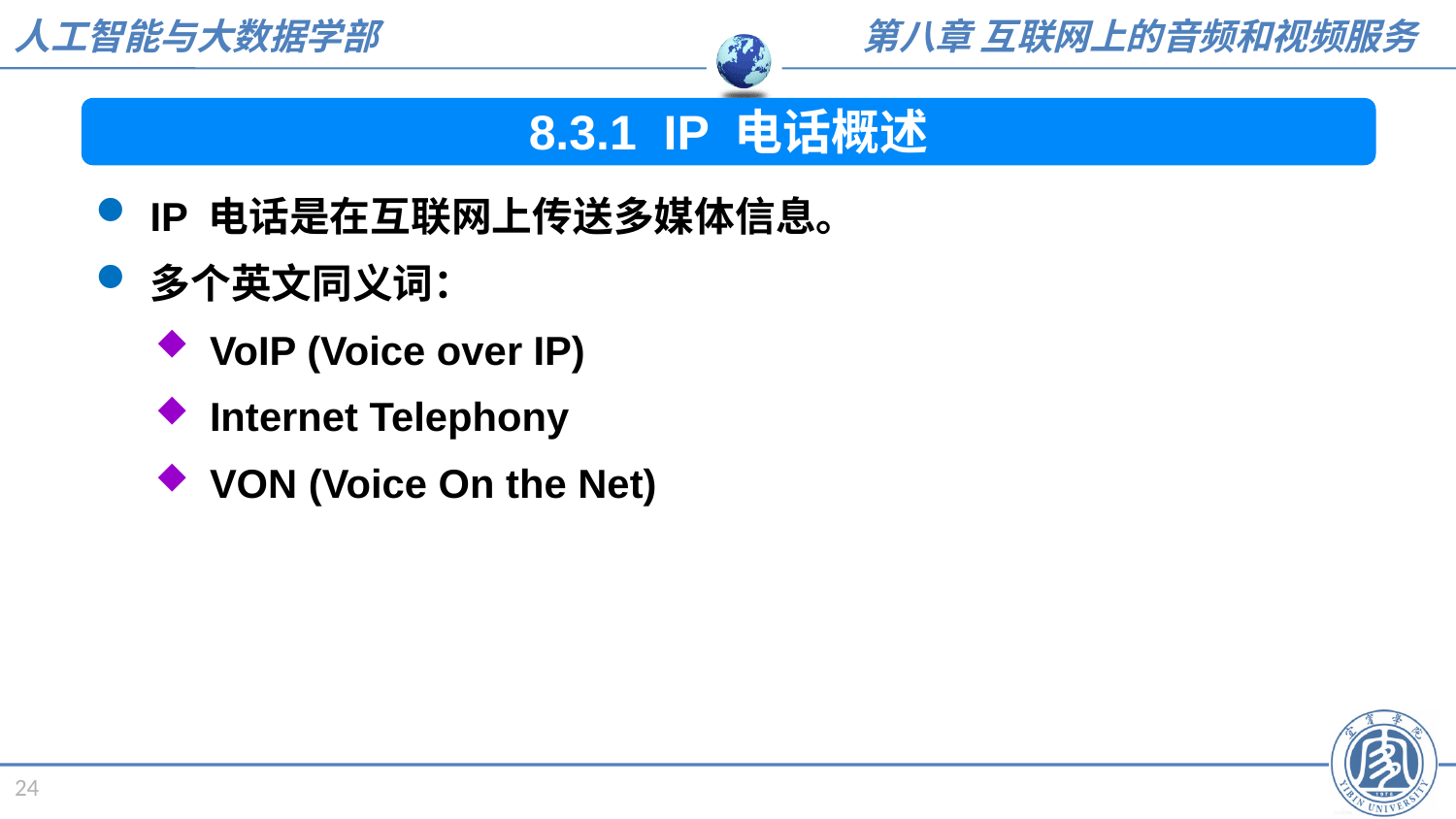

8.3.1  IP 电话概述

IP 电话是在互联网上传送多媒体信息。
多个英文同义词：
VoIP (Voice over IP)
Internet Telephony
VON (Voice On the Net)
24